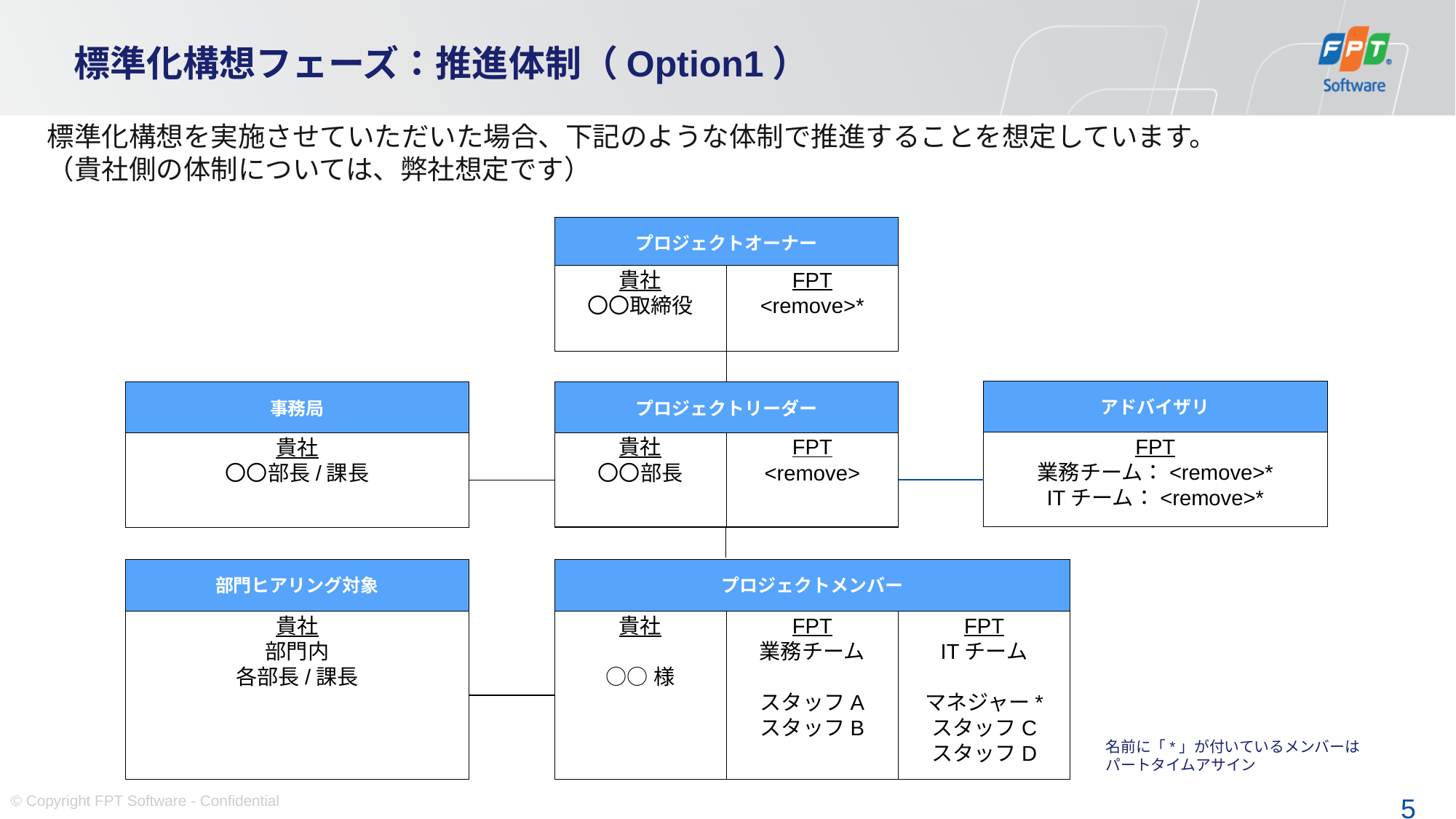

# 標準化構想フェーズ：推進体制（Option1）
標準化構想を実施させていただいた場合、下記のような体制で推進することを想定しています。
（貴社側の体制については、弊社想定です）
プロジェクトオーナー
貴社
〇〇取締役

FPT
<remove>*
アドバイザリ
事務局
プロジェクトリーダー
FPT
業務チーム：<remove>*
ITチーム：<remove>*
貴社
〇〇部長
FPT
<remove>
貴社
〇〇部長/課長
部門ヒアリング対象
プロジェクトメンバー
貴社

○○様
FPT
業務チーム

スタッフA
スタッフB
FPT
ITチーム

マネジャー*
スタッフC
スタッフD
貴社
部門内
各部長/課長

名前に「*」が付いているメンバーはパートタイムアサイン
© Copyright FPT Software - Confidential
5